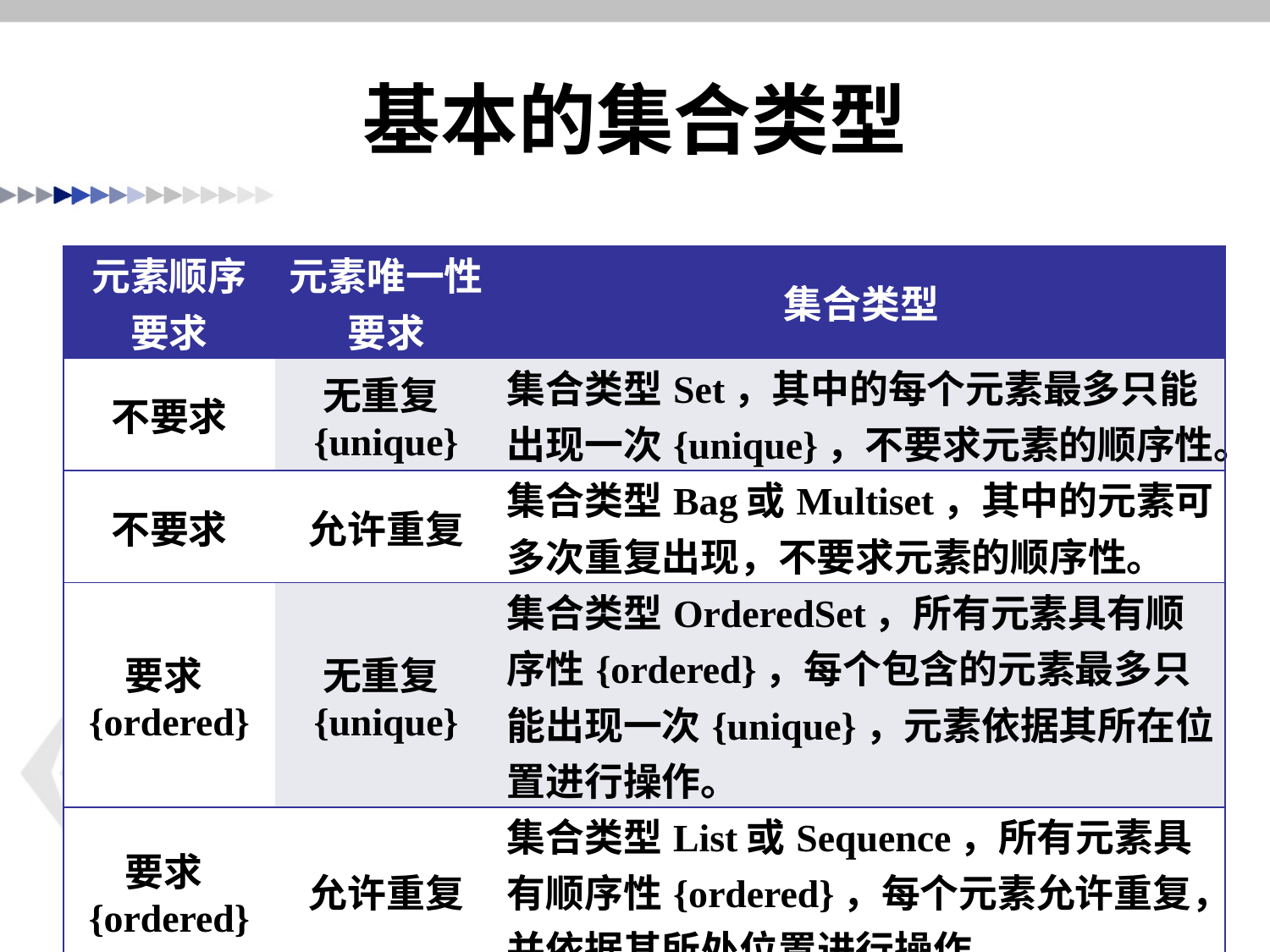

# 基本的集合类型
| 元素顺序要求 | 元素唯一性要求 | 集合类型 |
| --- | --- | --- |
| 不要求 | 无重复{unique} | 集合类型Set，其中的每个元素最多只能出现一次{unique}，不要求元素的顺序性。 |
| 不要求 | 允许重复 | 集合类型Bag或Multiset，其中的元素可多次重复出现，不要求元素的顺序性。 |
| 要求{ordered} | 无重复{unique} | 集合类型OrderedSet，所有元素具有顺序性{ordered}，每个包含的元素最多只能出现一次{unique}，元素依据其所在位置进行操作。 |
| 要求{ordered} | 允许重复 | 集合类型List或Sequence，所有元素具有顺序性{ordered}，每个元素允许重复，并依据其所处位置进行操作。 |
2019/11/10
大连理工大学软件学院
13